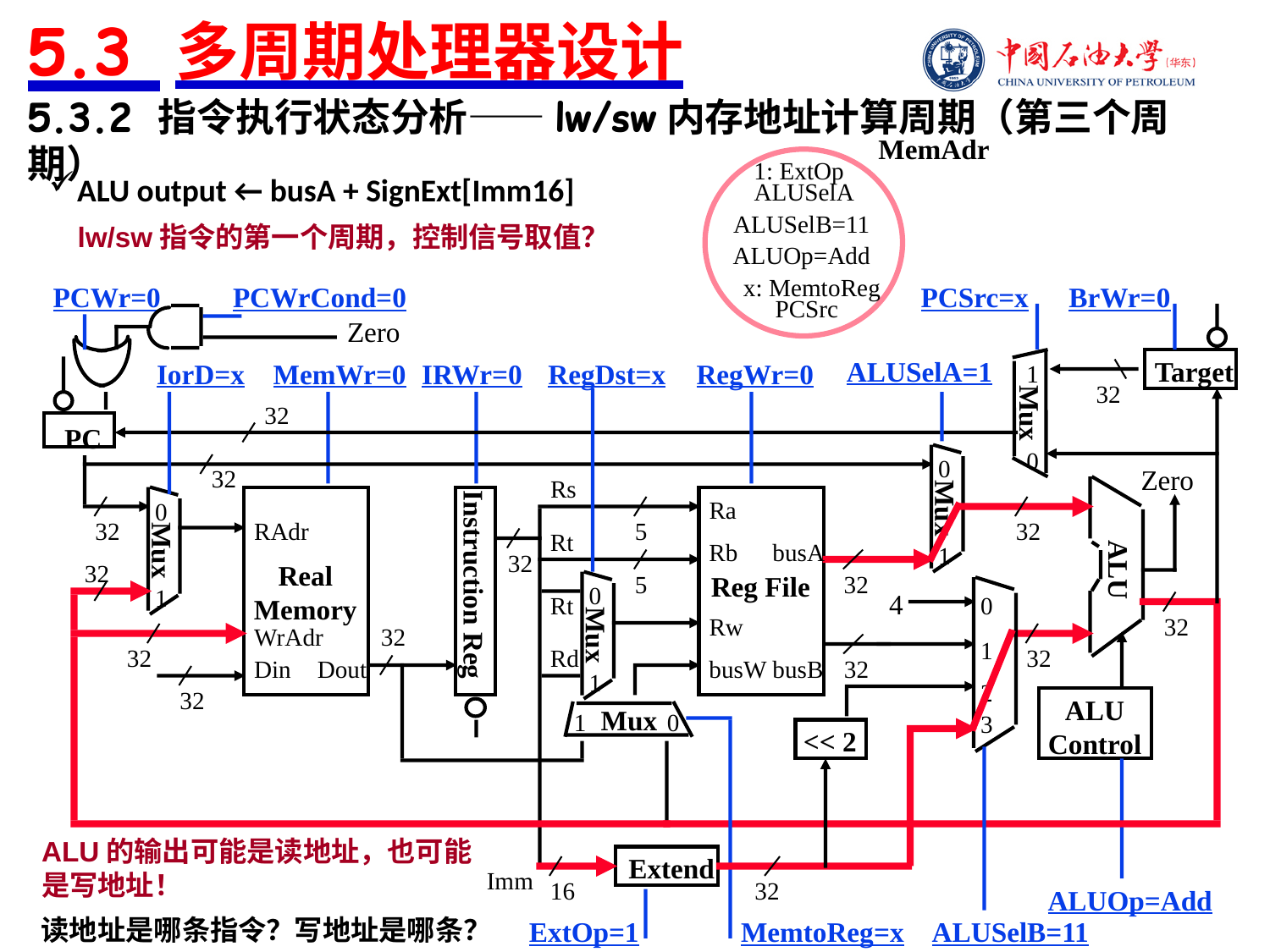

# 5.3 多周期处理器设计
5.3.2 指令执行状态分析——lw/sw内存地址计算周期（第三个周期）
MemAdr
1: ExtOp
ALUSelA
ALUSelB=11
ALUOp=Add
x: MemtoReg
PCSrc

ALU output ← busA + SignExt[Imm16]
lw/sw指令的第一个周期，控制信号取值？
PCWr=0
PCWrCond=0
PCSrc=x
BrWr=0

Zero

ALUSelA=1
Target

IorD=x
MemWr=0
IRWr=0
RegDst=x
RegWr=0
1

32

Mux

32

PC

0

0

Mux
1

Zero
32

Rs

ALU

0

Mux
1

Ra

32
RAdr
5
32
Rt

Rb
busA

32

Real
Memory
32

Instruction Reg
Reg File
5
32

0

Mux
1

4

Rt
0

Rw
32

WrAdr
32

1

32
Rd
32

Din
Dout
busW
busB
32

2

32

ALU
Control

Mux
1
0

3

<< 2

ALU的输出可能是读地址，也可能是写地址！
Extend

Imm

16
32
ALUOp=Add

读地址是哪条指令？写地址是哪条？
ExtOp=1
MemtoReg=x
ALUSelB=11